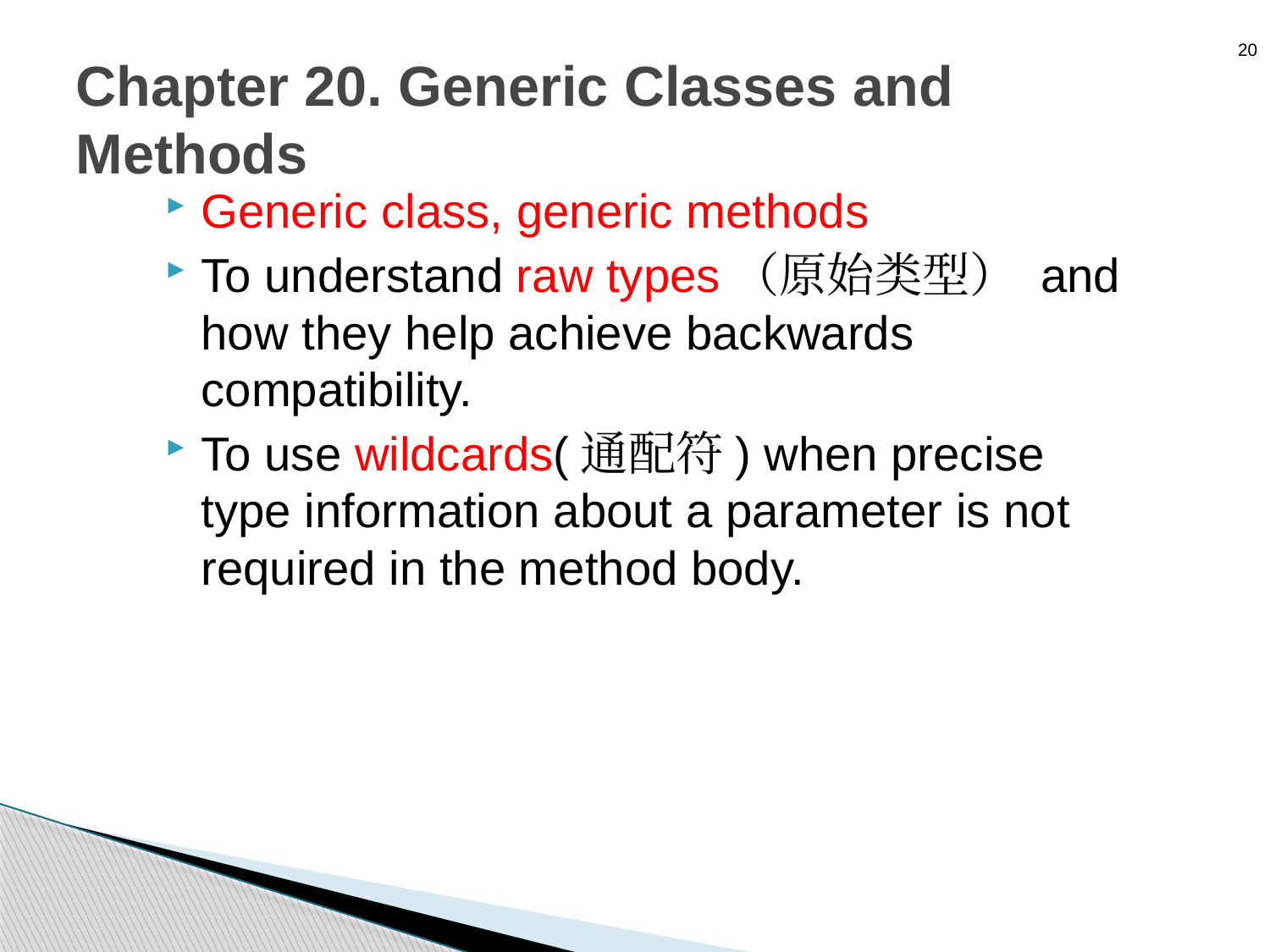

20
# Chapter 20. Generic Classes and Methods
Generic class, generic methods
To understand raw types（原始类型） and how they help achieve backwards compatibility.
To use wildcards(通配符) when precise type information about a parameter is not required in the method body.